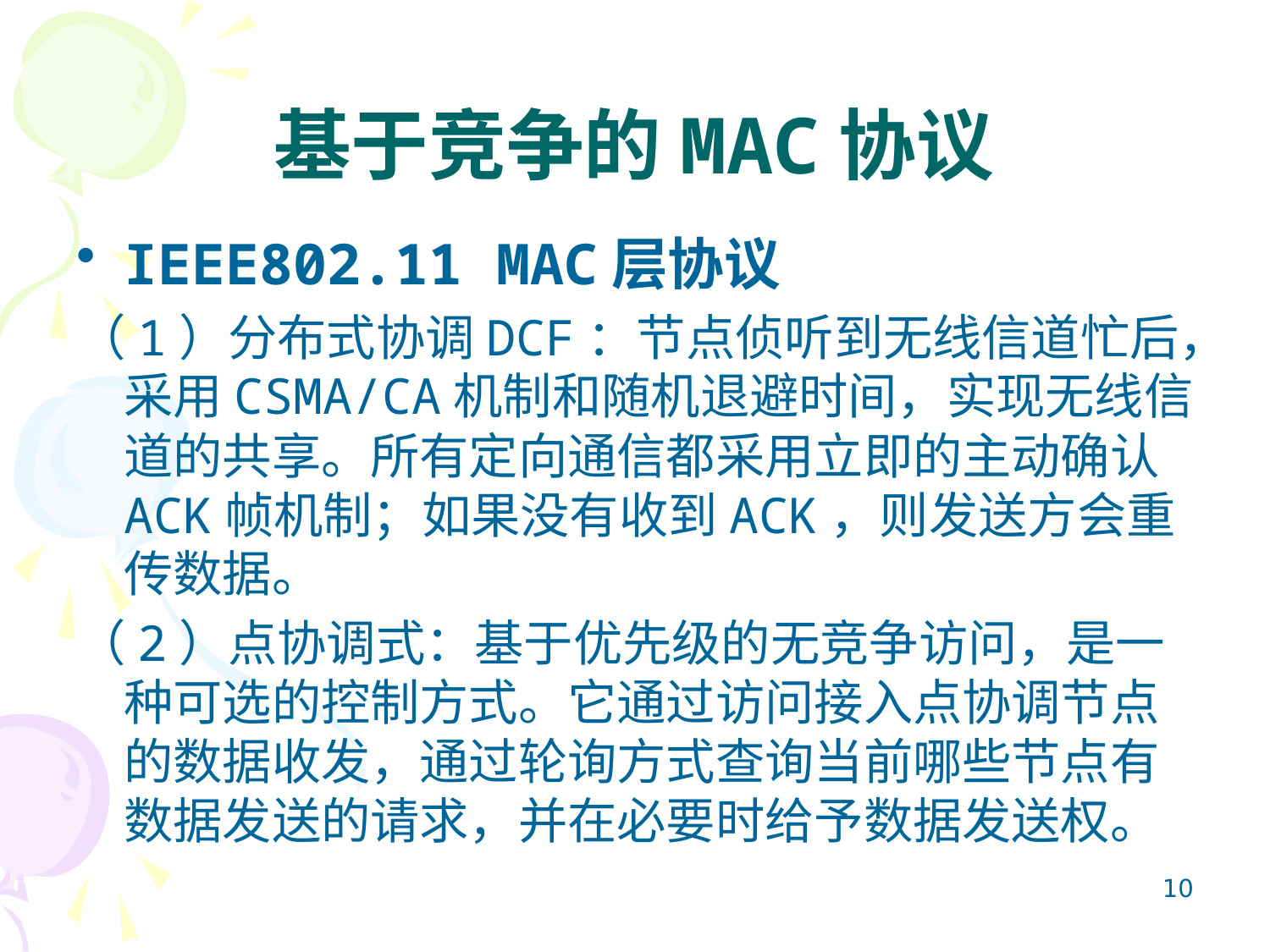

# 基于竞争的MAC协议
IEEE802.11 MAC层协议
（1）分布式协调DCF：节点侦听到无线信道忙后，采用CSMA/CA机制和随机退避时间，实现无线信道的共享。所有定向通信都采用立即的主动确认ACK帧机制；如果没有收到ACK，则发送方会重传数据。
（2）点协调式：基于优先级的无竞争访问，是一种可选的控制方式。它通过访问接入点协调节点的数据收发，通过轮询方式查询当前哪些节点有数据发送的请求，并在必要时给予数据发送权。

10